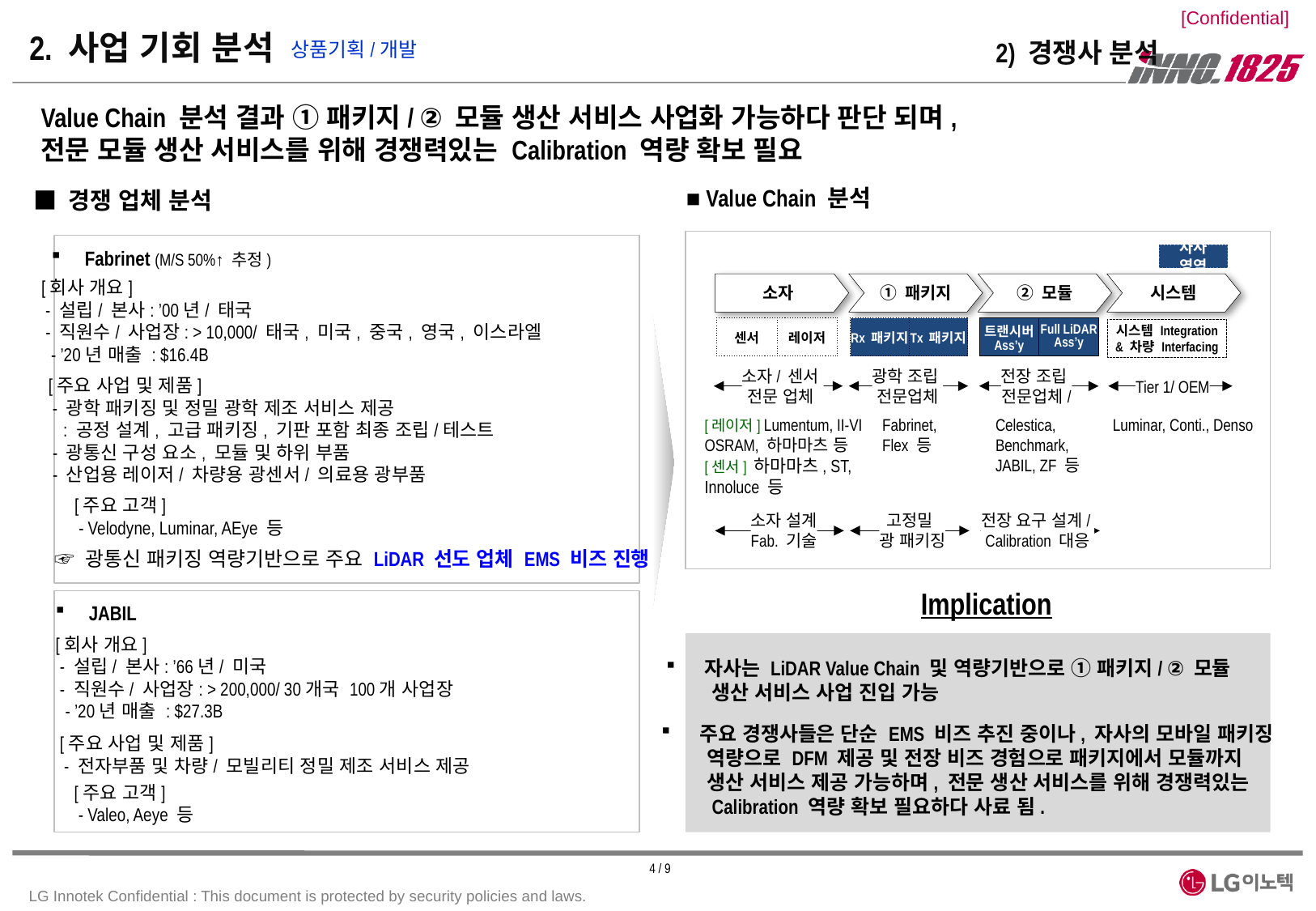

2. 사업 기회 분석
2) 경쟁사 분석
상품기획/개발
Value Chain 분석 결과 ① 패키지/ ② 모듈 생산 서비스 사업화 가능하다 판단 되며,
전문 모듈 생산 서비스를 위해 경쟁력있는 Calibration 역량 확보 필요
■ Value Chain 분석
■ 경쟁 업체 분석

 Fabrinet (M/S 50%↑ 추정)
자사 영역
소자
① 패키지
② 모듈
시스템
[회사 개요]
 - 설립/ 본사: ’00년/ 태국
 - 직원수/ 사업장: > 10,000/ 태국, 미국, 중국, 영국, 이스라엘
 - ’20년 매출 : $16.4B
| 센서 | 레이저 |
| --- | --- |
| Rx 패키지 | Tx 패키지 |
| --- | --- |
| 트랜시버 Ass’y | Full LiDAR Ass’y |
| --- | --- |
시스템 Integration
& 차량 Interfacing
소자/ 센서
전문 업체
광학 조립
전문업체
전장 조립
전문업체/
[주요 사업 및 제품]
 - 광학 패키징 및 정밀 광학 제조 서비스 제공
  : 공정 설계, 고급 패키징, 기판 포함 최종 조립/테스트
 - 광통신 구성 요소, 모듈 및 하위 부품
 - 산업용 레이저/ 차량용 광센서/ 의료용 광부품
Tier 1/ OEM
[레이저] Lumentum, II-VI
OSRAM, 하마마츠 등
[센서] 하마마츠, ST,
Innoluce 등
Fabrinet,
Flex 등
Celestica,
Benchmark,
JABIL, ZF 등
Luminar, Conti., Denso

[주요 고객]
 - Velodyne, Luminar, AEye 등
소자 설계
Fab. 기술
고정밀
광 패키징
전장 요구 설계/
Calibration 대응
☞ 광통신 패키징 역량기반으로 주요 LiDAR 선도 업체 EMS 비즈 진행
Implication

 JABIL
[회사 개요]
 - 설립/ 본사: ’66년/ 미국
 - 직원수/ 사업장: > 200,000/ 30개국 100개 사업장
 - ’20년 매출 : $27.3B

 자사는 LiDAR Value Chain 및 역량기반으로 ① 패키지/ ② 모듈
   생산 서비스 사업 진입 가능
 주요 경쟁사들은 단순 EMS 비즈 추진 중이나, 자사의 모바일 패키징
   역량으로 DFM 제공 및 전장 비즈 경험으로 패키지에서 모듈까지
   생산 서비스 제공 가능하며, 전문 생산 서비스를 위해 경쟁력있는
   Calibration 역량 확보 필요하다 사료 됨.
[주요 사업 및 제품]
 - 전자부품 및 차량/ 모빌리티 정밀 제조 서비스 제공
[주요 고객]
 - Valeo, Aeye 등
4 / 9